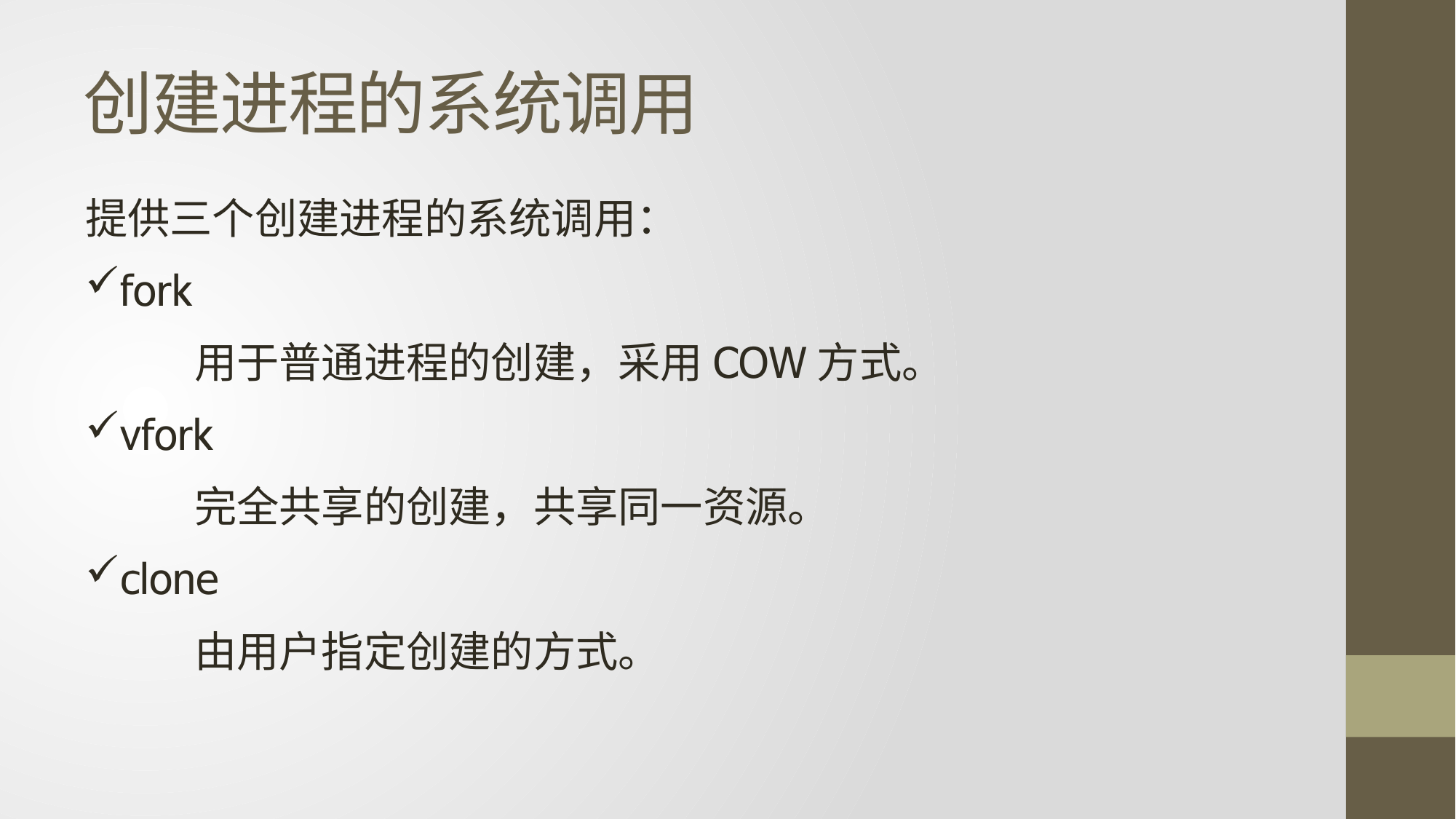

# 创建进程的系统调用
提供三个创建进程的系统调用：
fork
	用于普通进程的创建，采用COW方式。
vfork
	完全共享的创建，共享同一资源。
clone
	由用户指定创建的方式。